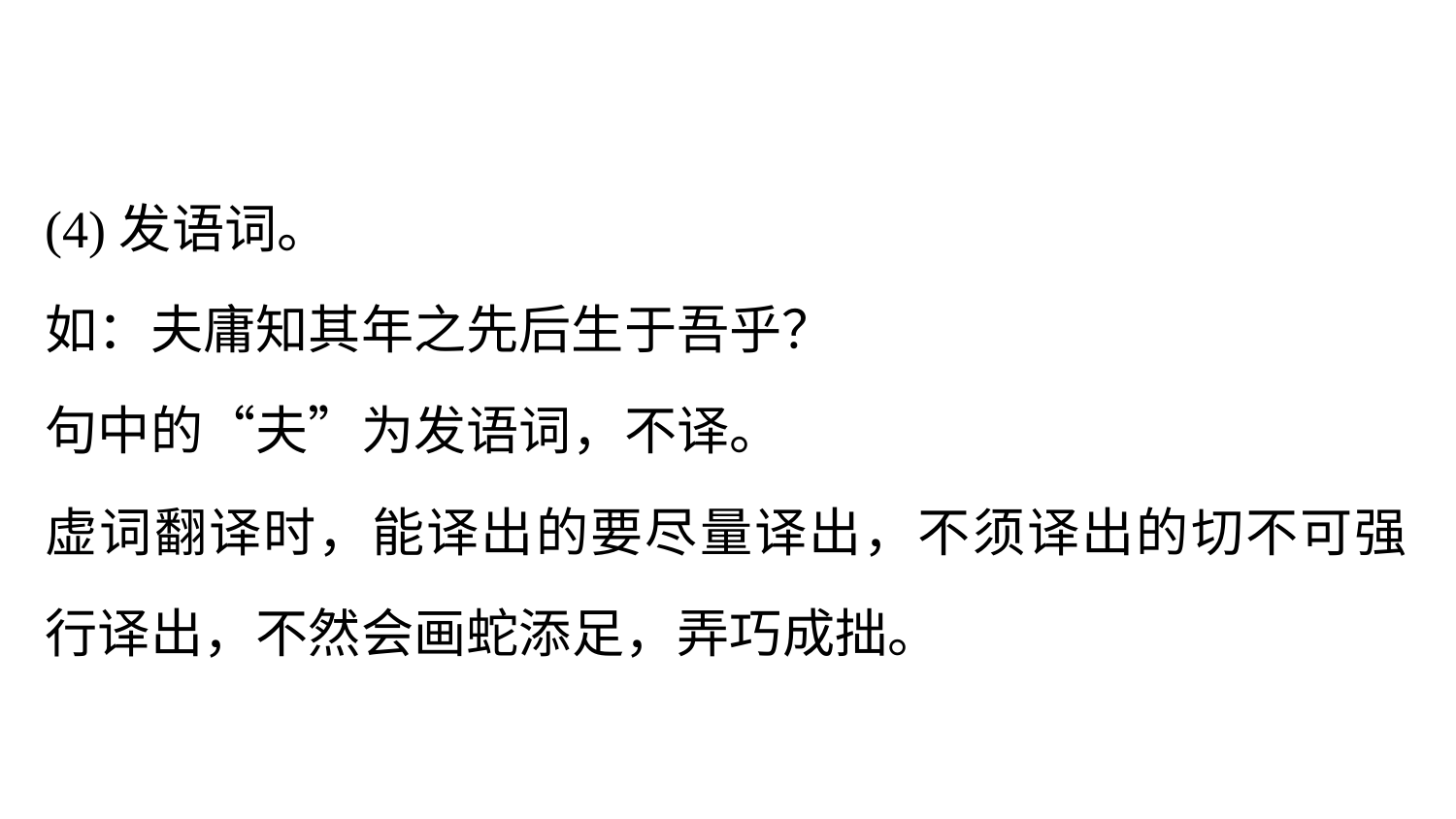

(4)发语词。
如：夫庸知其年之先后生于吾乎？
句中的“夫”为发语词，不译。
虚词翻译时，能译出的要尽量译出，不须译出的切不可强行译出，不然会画蛇添足，弄巧成拙。